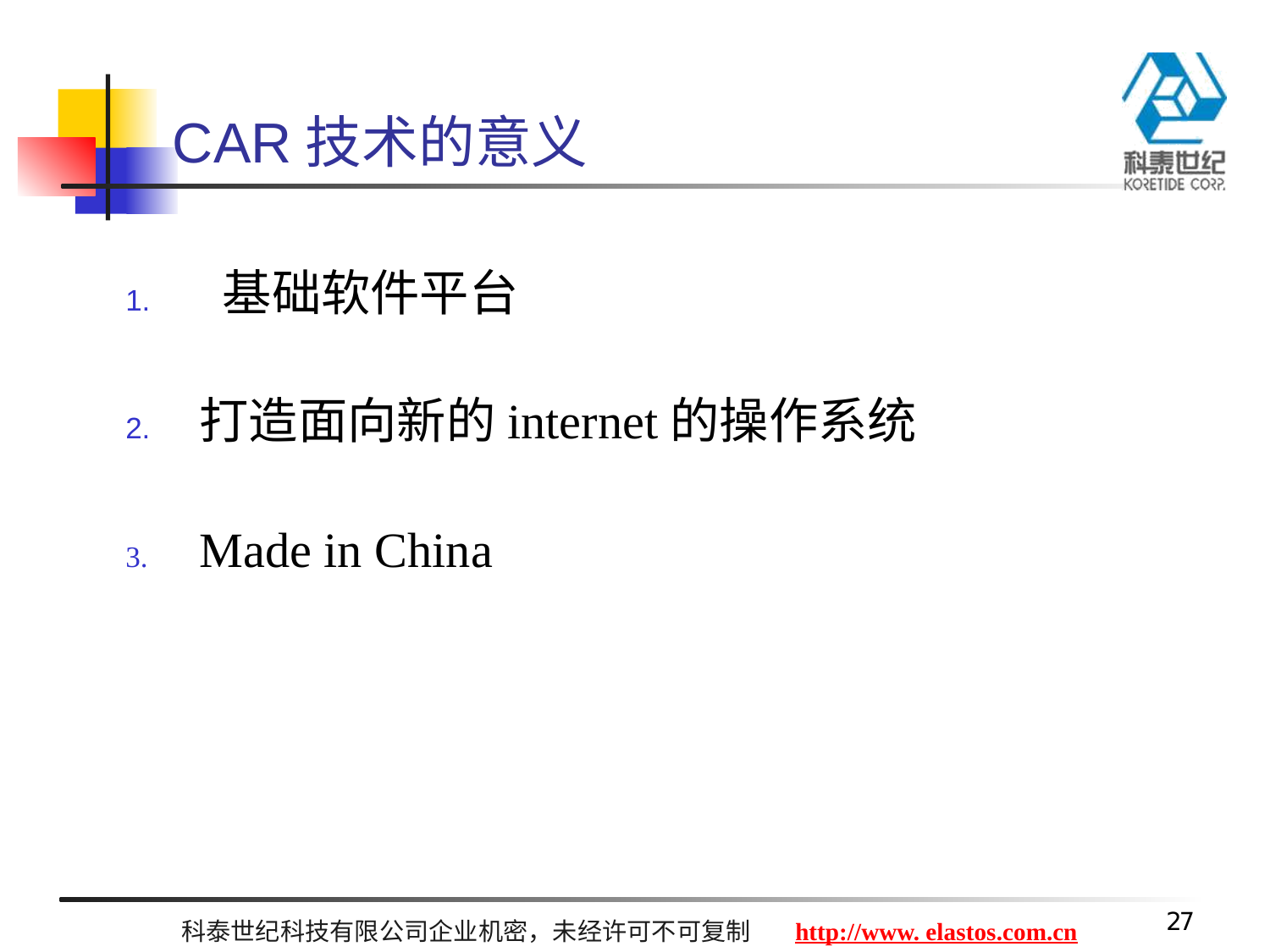

# CAR技术的意义
 基础软件平台
打造面向新的internet的操作系统
Made in China
27